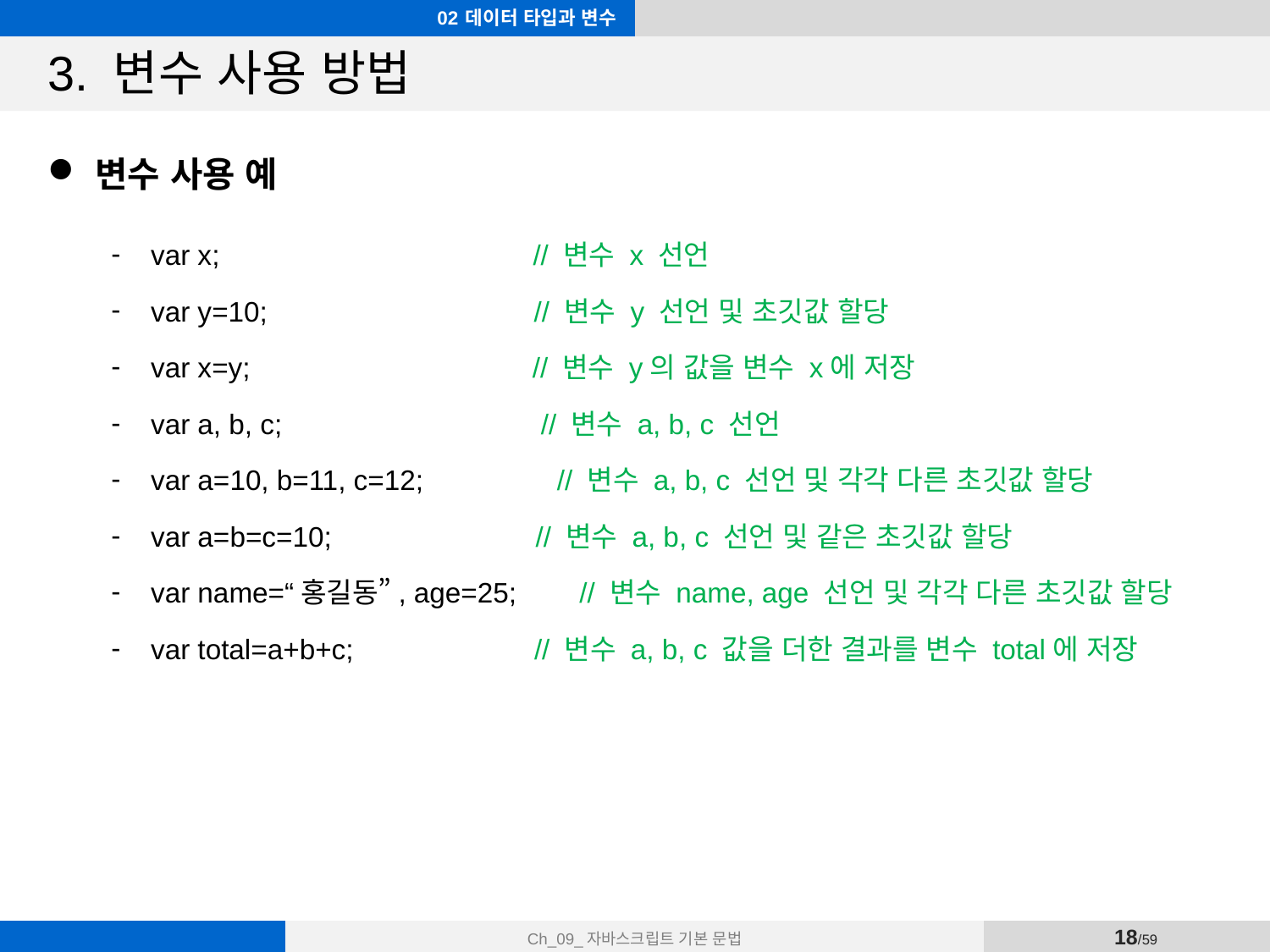

02 데이터 타입과 변수
# 3. 변수 사용 방법
변수 사용 예

var x;                                        // 변수 x 선언
var y=10;                                  // 변수 y 선언 및 초깃값 할당
var x=y;                                    // 변수 y의 값을 변수 x에 저장
var a, b, c;                                 // 변수 a, b, c 선언
var a=10, b=11, c=12;                 // 변수 a, b, c 선언 및 각각 다른 초깃값 할당
var a=b=c=10;                          // 변수 a, b, c 선언 및 같은 초깃값 할당
var name=“홍길동”, age=25;        // 변수 name, age 선언 및 각각 다른 초깃값 할당
var total=a+b+c;                       // 변수 a, b, c 값을 더한 결과를 변수 total에 저장